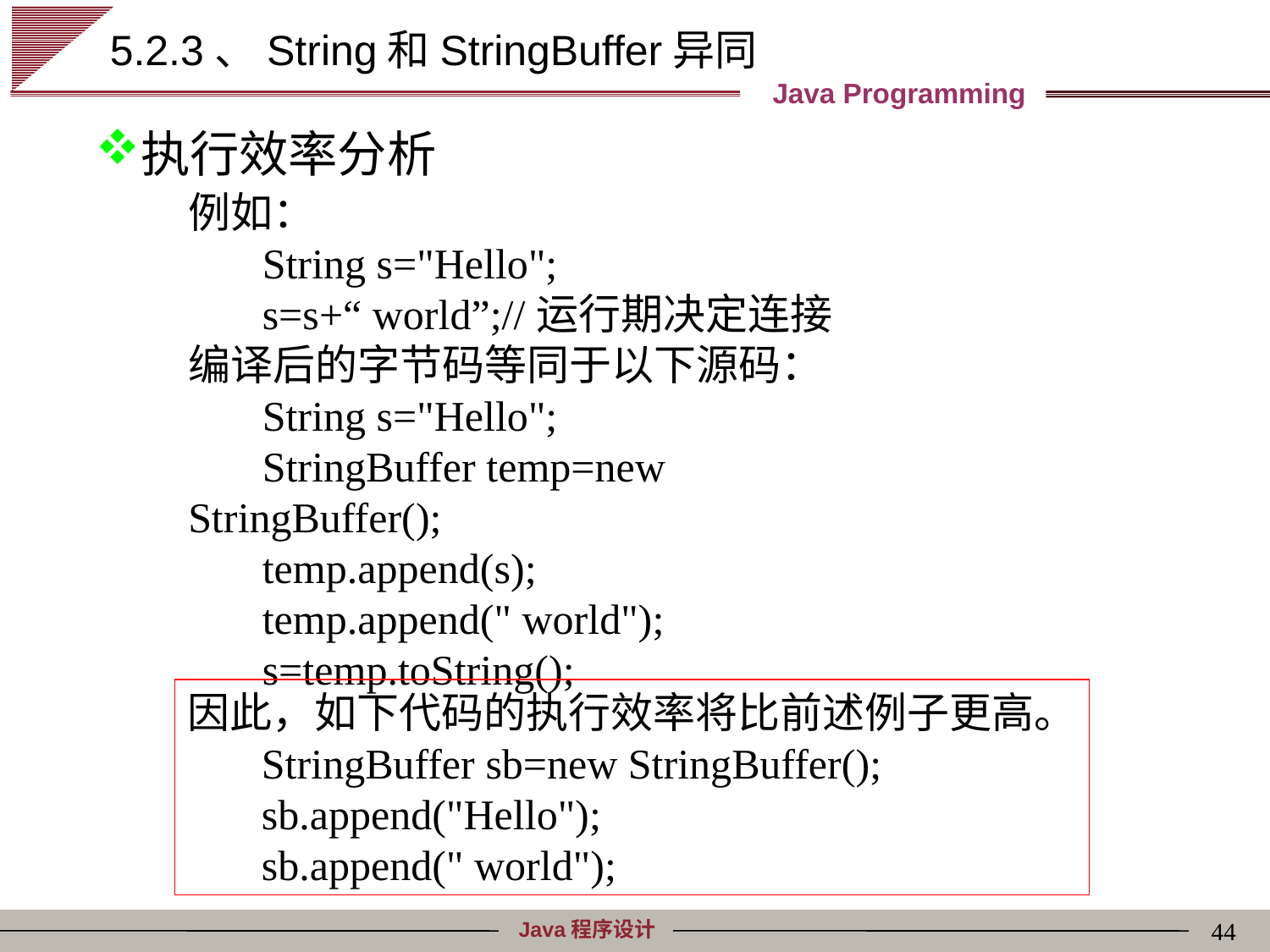

# 5.2.3、String和StringBuffer异同
执行效率分析
例如：
       String s="Hello";
       s=s+“ world”;//运行期决定连接
编译后的字节码等同于以下源码：
       String s="Hello";
       StringBuffer temp=new StringBuffer();
       temp.append(s);
       temp.append(" world");
       s=temp.toString();
因此，如下代码的执行效率将比前述例子更高。
       StringBuffer sb=new StringBuffer();
       sb.append("Hello");
       sb.append(" world");